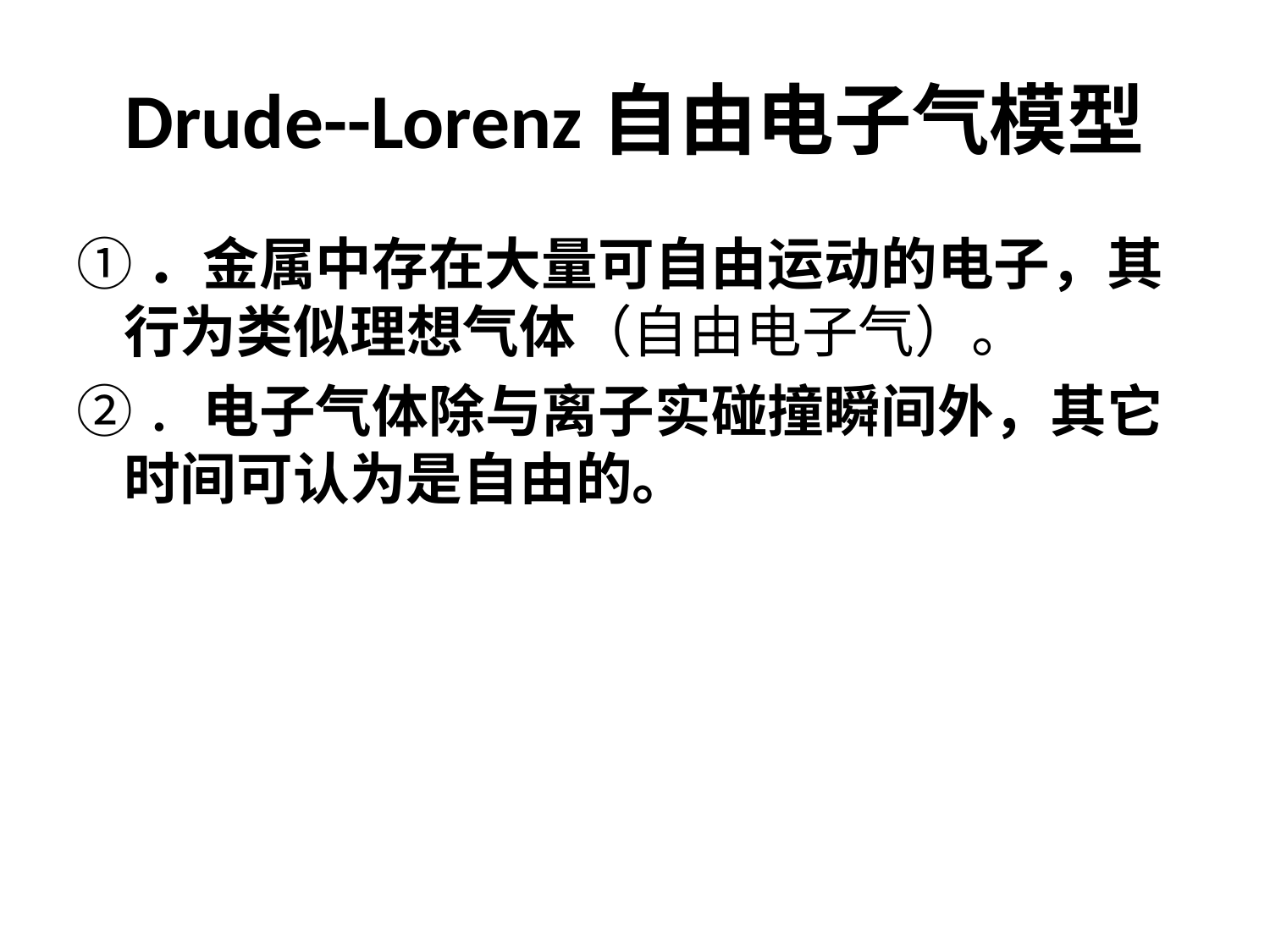

# Drude--Lorenz自由电子气模型
①．金属中存在大量可自由运动的电子，其行为类似理想气体（自由电子气）。
②．电子气体除与离子实碰撞瞬间外，其它时间可认为是自由的。